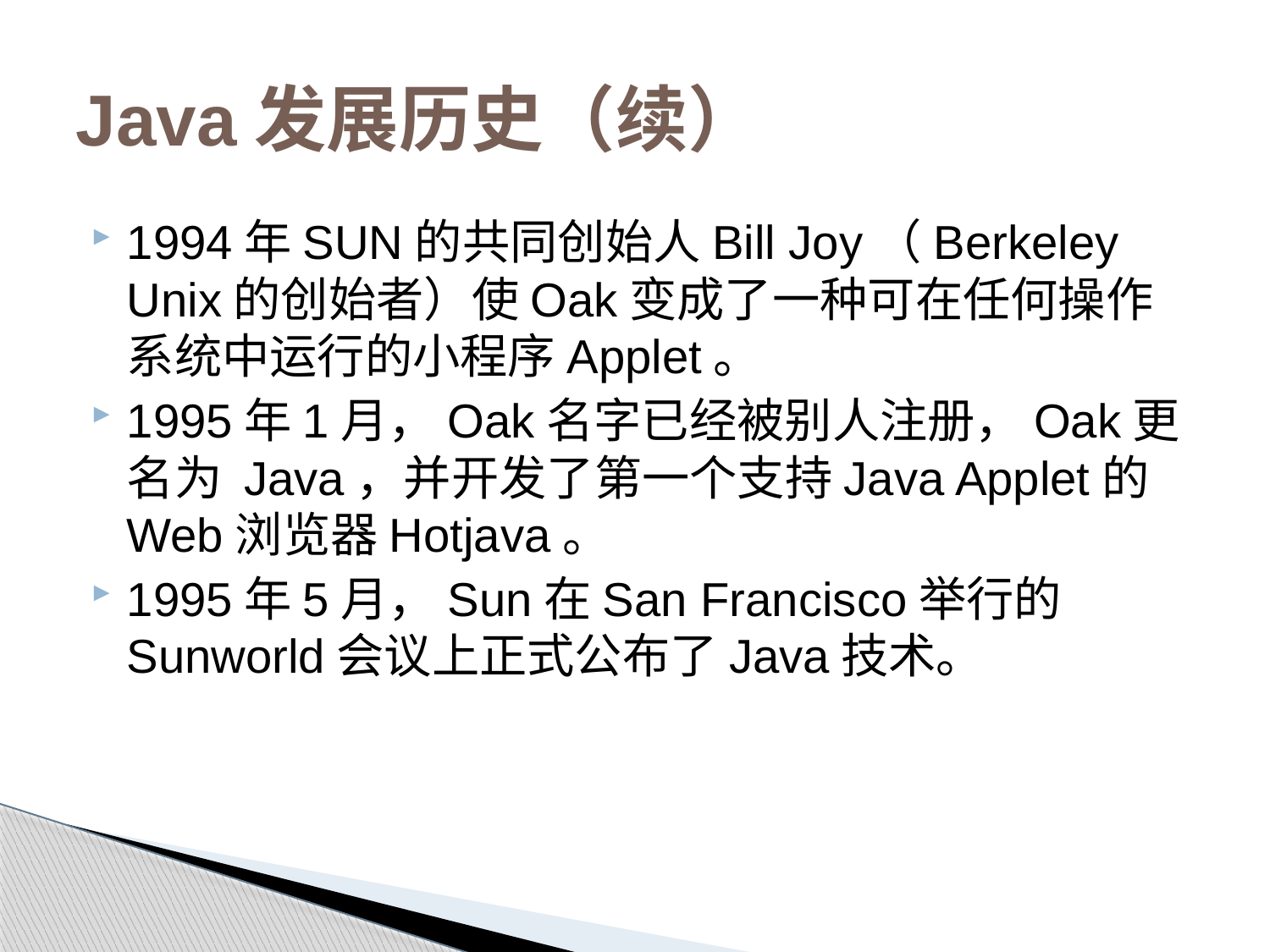

# Java发展历史（续）
1994年SUN的共同创始人Bill Joy（Berkeley Unix的创始者）使Oak变成了一种可在任何操作系统中运行的小程序Applet。
1995年1月，Oak名字已经被别人注册，Oak更名为 Java，并开发了第一个支持Java Applet的Web浏览器Hotjava。
1995年5月，Sun在San Francisco举行的Sunworld会议上正式公布了Java技术。